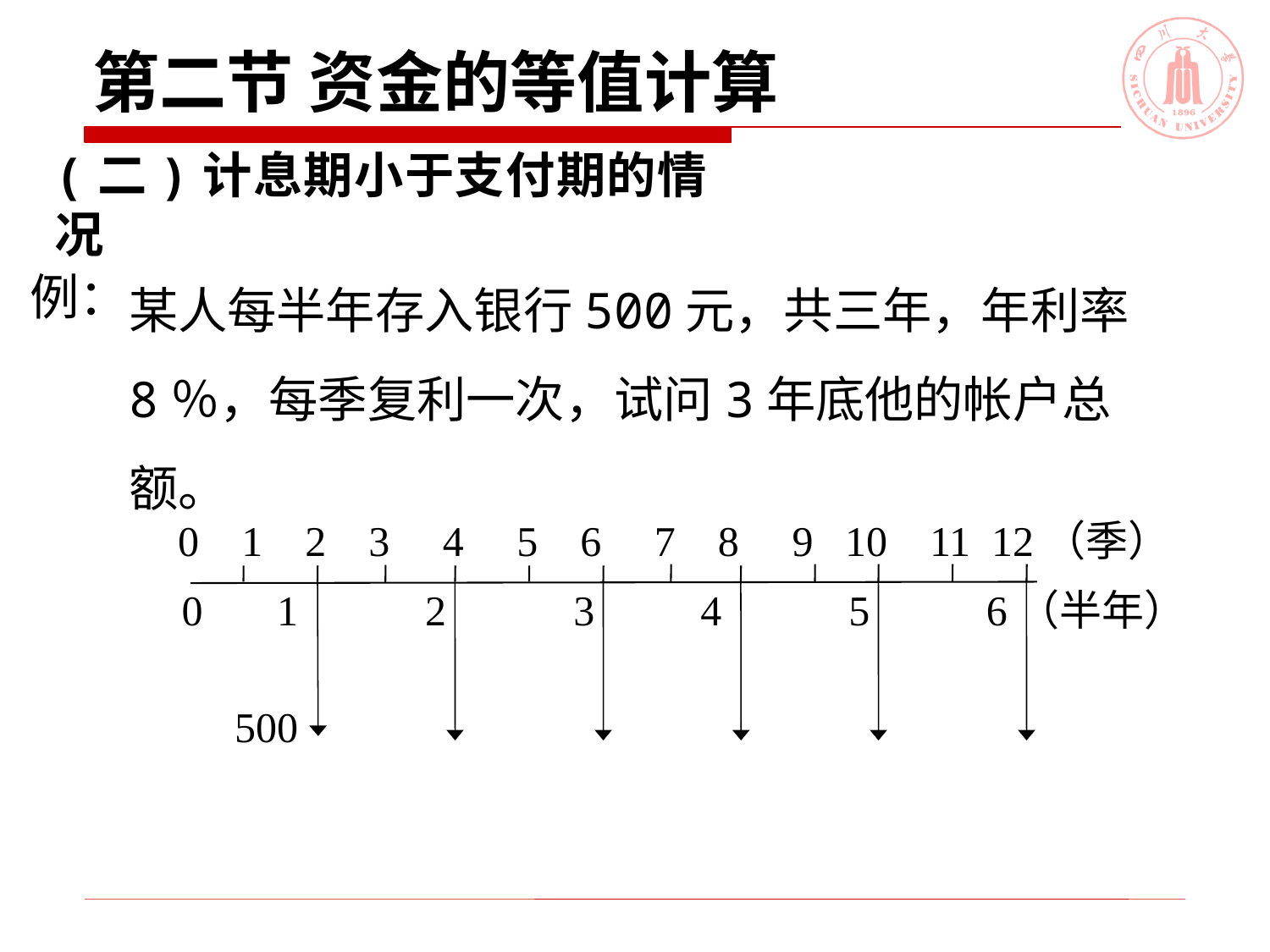

# 第二节 资金的等值计算
(二)计息期小于支付期的情况
某人每半年存入银行500元，共三年，年利率8％，每季复利一次，试问3年底他的帐户总额。
例：
0    1    2    3     4     5    6     7    8     9   10    11  12（季）

0       1            2            3          4            5           6（半年）

500